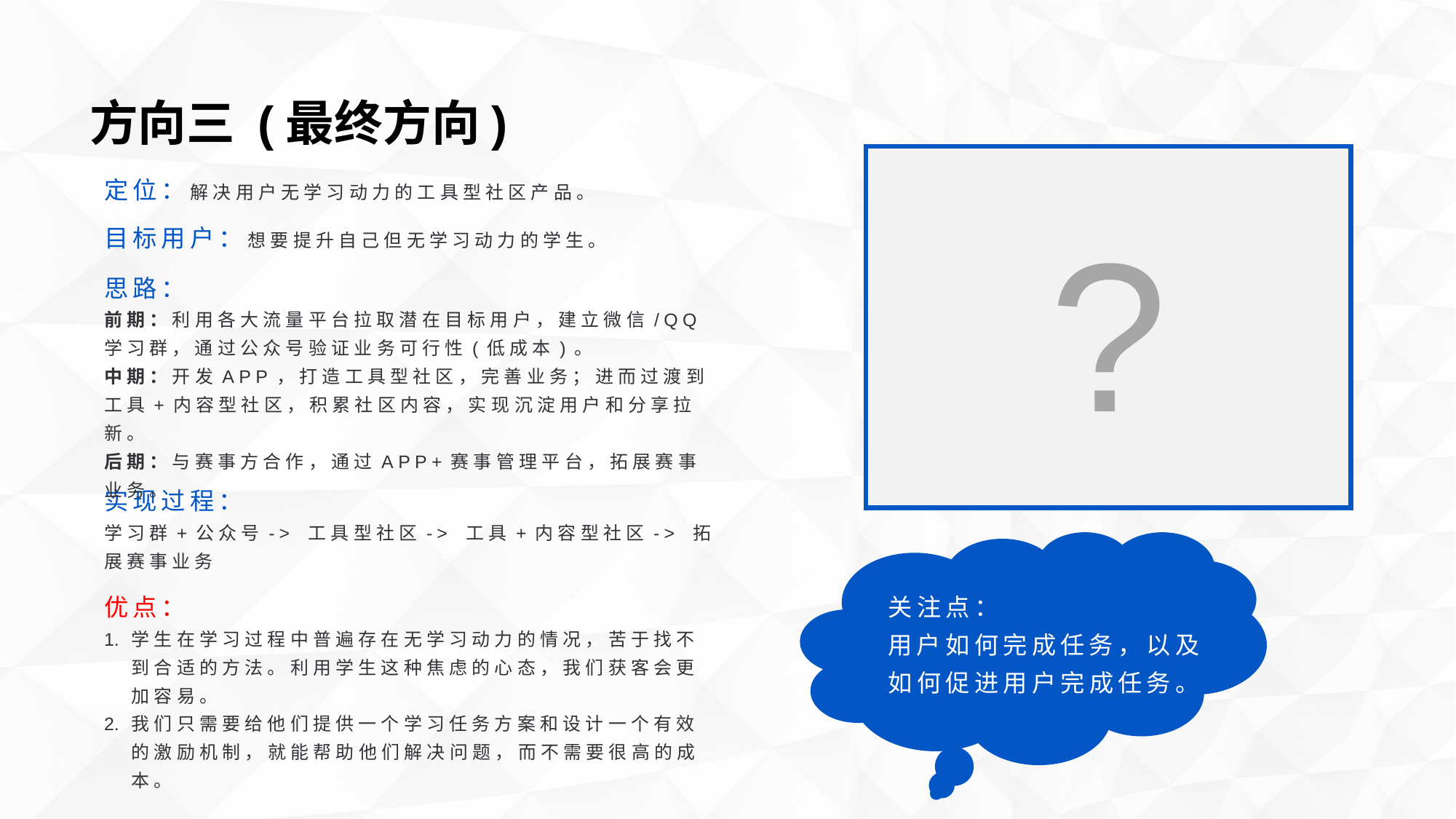

方向三 (最终方向)
?
定位：解决用户无学习动力的工具型社区产品。
目标用户：想要提升自己但无学习动力的学生。
思路：
前期：利用各大流量平台拉取潜在目标用户，建立微信/QQ学习群，通过公众号验证业务可行性(低成本)。
中期：开发APP，打造工具型社区，完善业务；进而过渡到工具+内容型社区，积累社区内容，实现沉淀用户和分享拉新。
后期：与赛事方合作，通过APP+赛事管理平台，拓展赛事业务。
实现过程：
学习群+公众号-> 工具型社区-> 工具+内容型社区-> 拓展赛事业务

优点：
学生在学习过程中普遍存在无学习动力的情况，苦于找不到合适的方法。利用学生这种焦虑的心态，我们获客会更加容易。
我们只需要给他们提供一个学习任务方案和设计一个有效的激励机制，就能帮助他们解决问题，而不需要很高的成本。

关注点：
用户如何完成任务，以及如何促进用户完成任务。